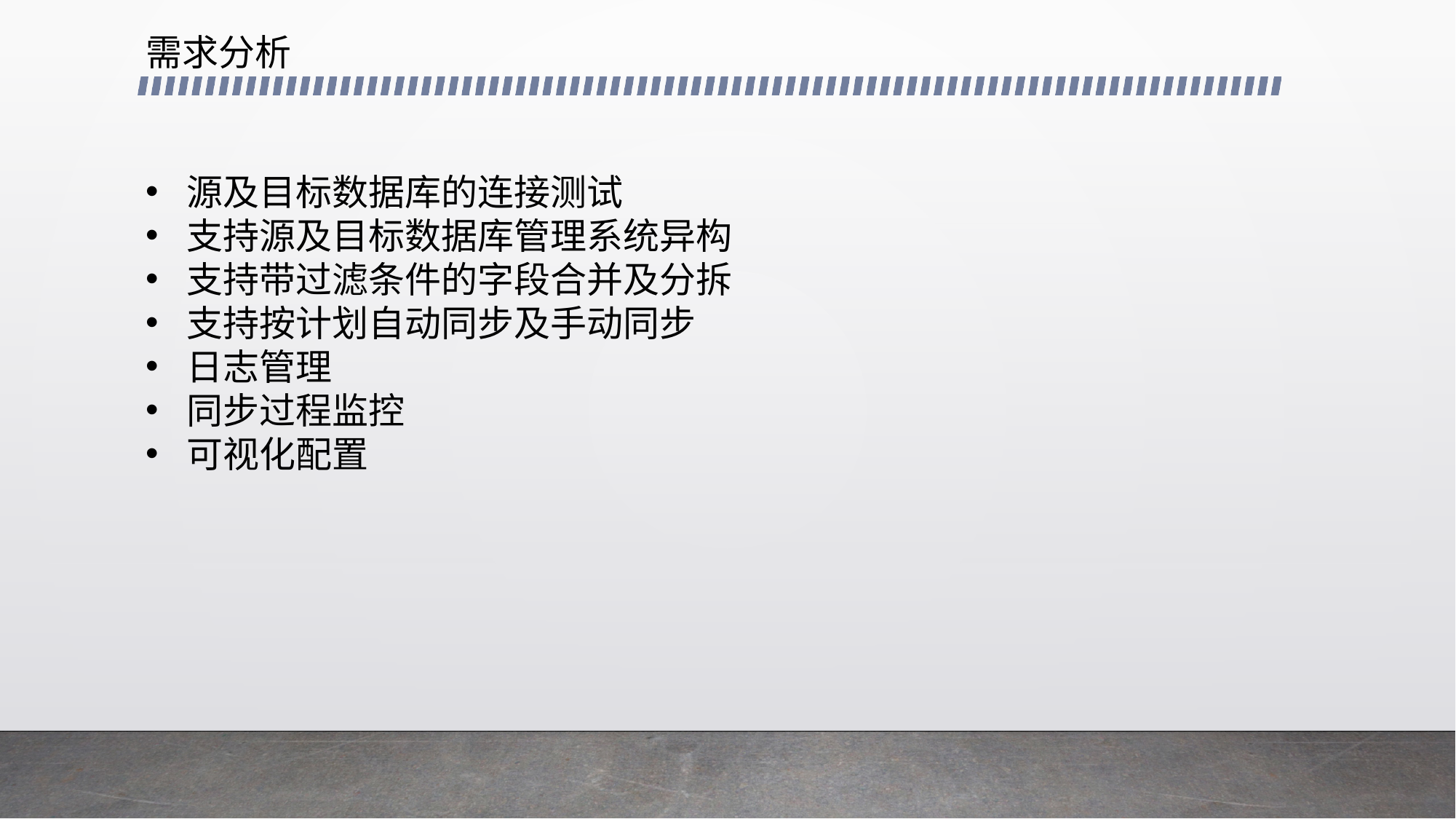

需求分析
源及目标数据库的连接测试
支持源及目标数据库管理系统异构
支持带过滤条件的字段合并及分拆
支持按计划自动同步及手动同步
日志管理
同步过程监控
可视化配置